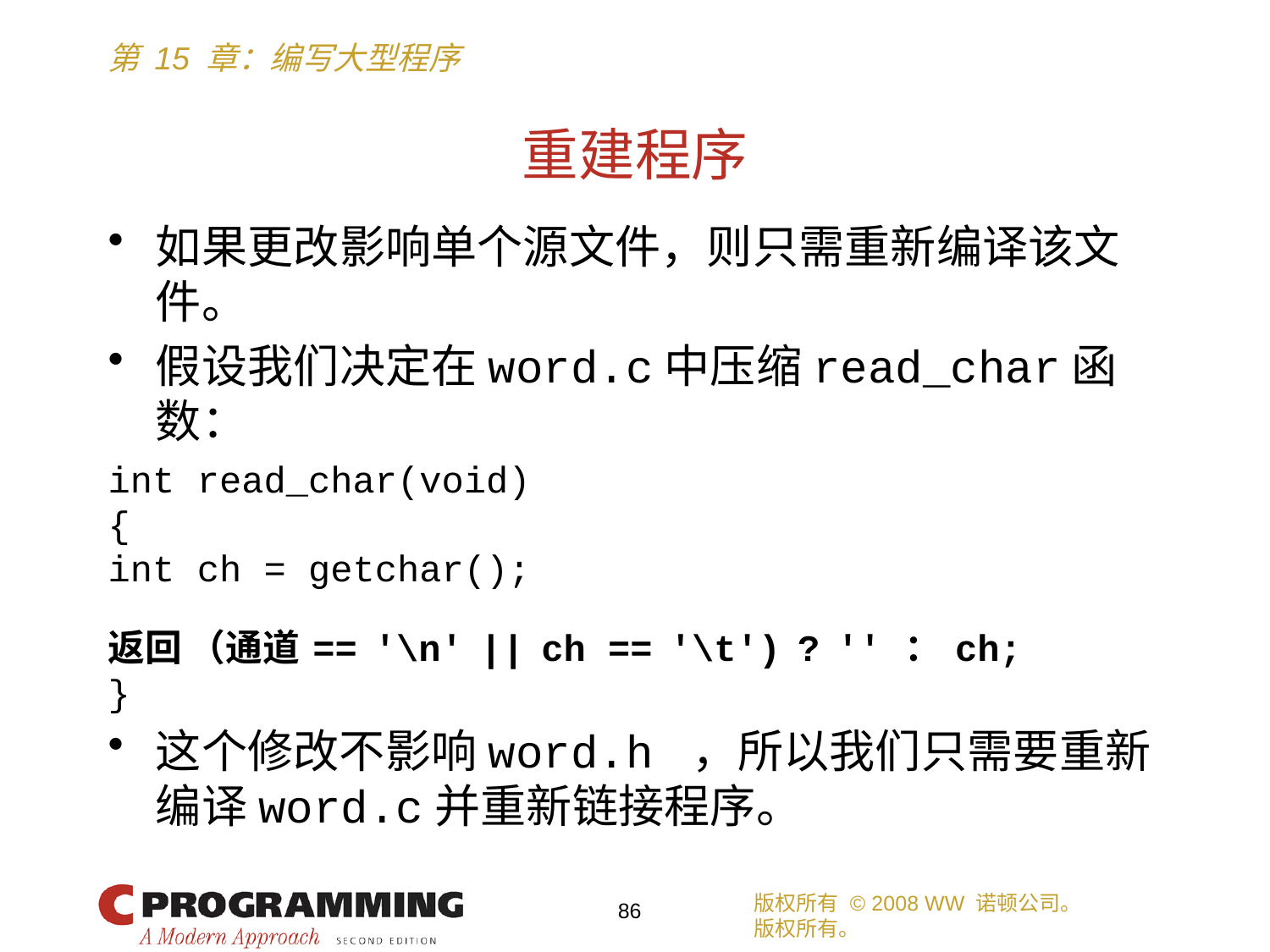

# 重建程序
如果更改影响单个源文件，则只需重新编译该文件。
假设我们决定在word.c中压缩read_char函数：
int read_char(void)
{
int ch = getchar();

返回 （通道 == '\n' || ch == '\t') ? '' ： ch;
}
这个修改不影响word.h ，所以我们只需要重新编译word.c并重新链接程序。
版权所有 © 2008 WW 诺顿公司。
版权所有。
86